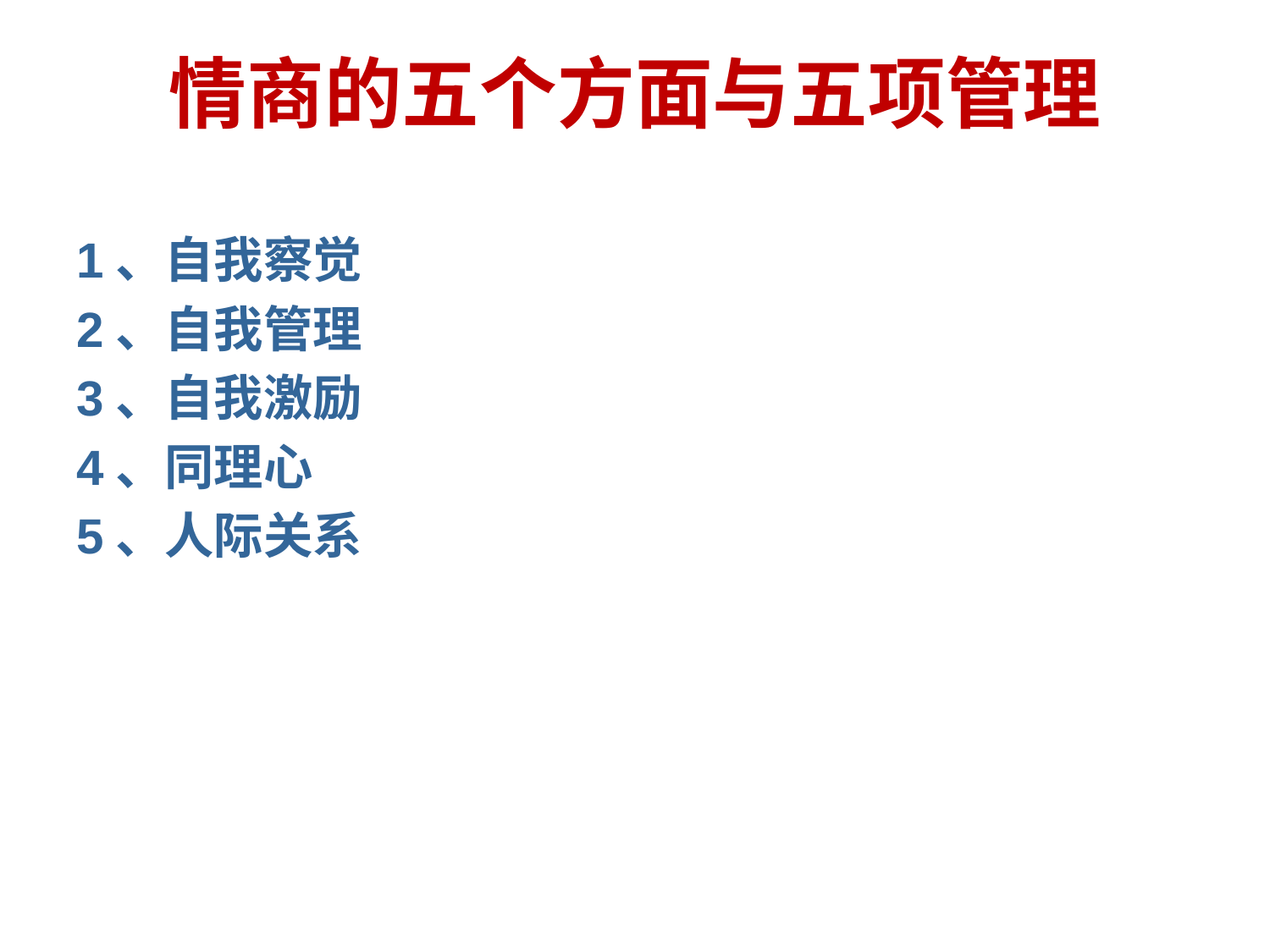

# 情商的五个方面与五项管理
1、自我察觉
2、自我管理
3、自我激励
4、同理心
5、人际关系